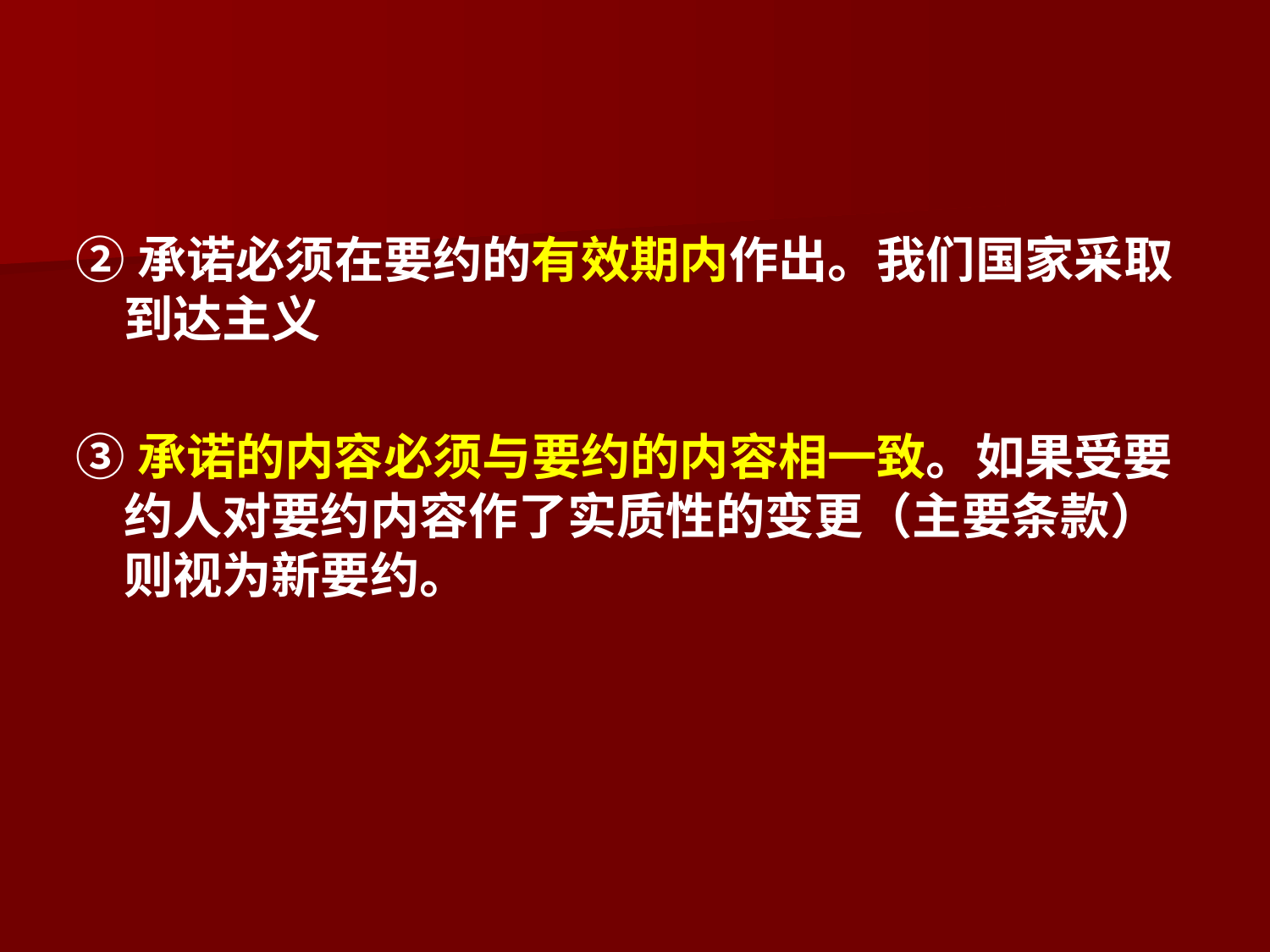

②承诺必须在要约的有效期内作出。我们国家采取到达主义

③承诺的内容必须与要约的内容相一致。如果受要约人对要约内容作了实质性的变更（主要条款）则视为新要约。
26